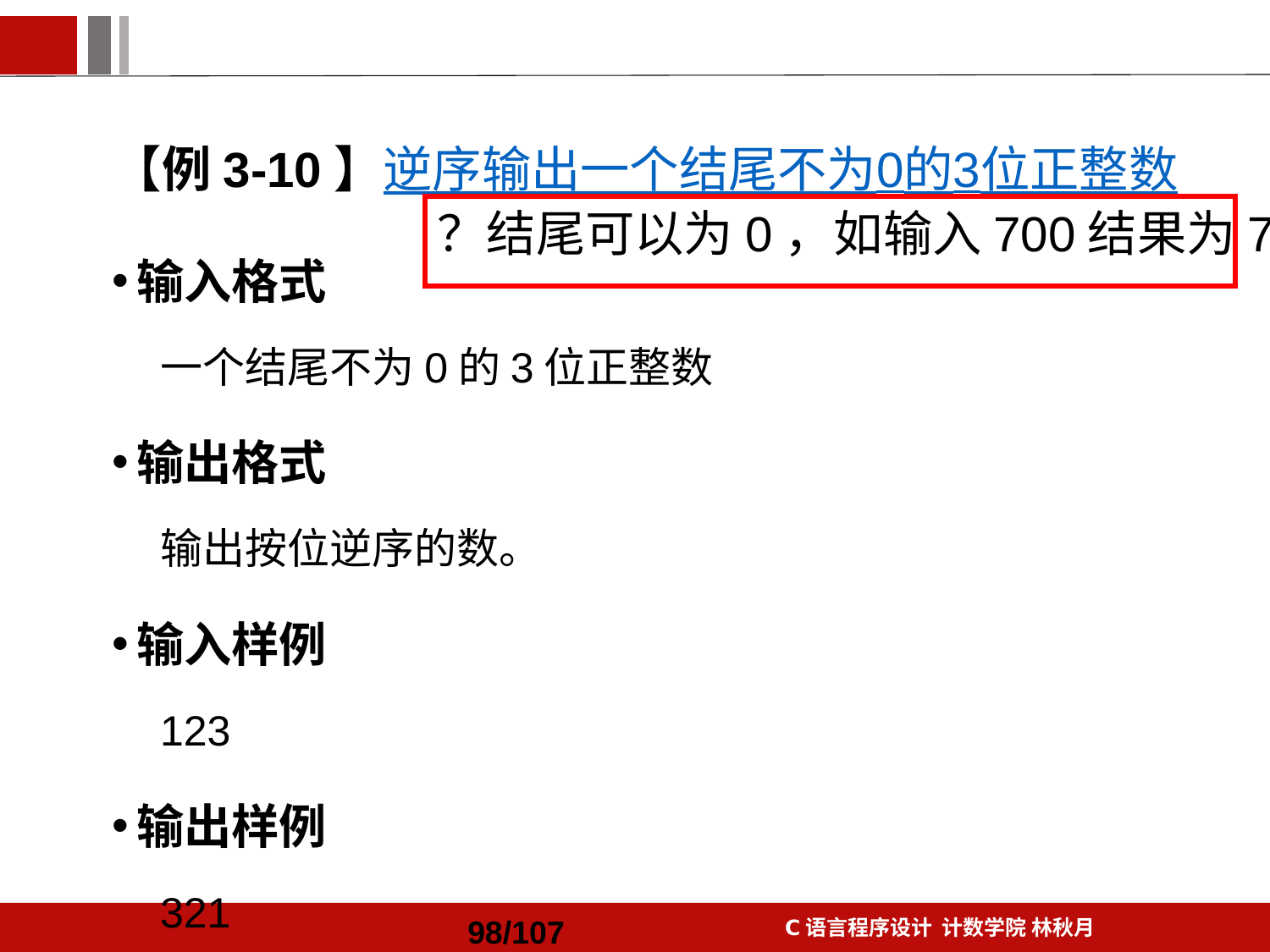

【例3-10】逆序输出一个结尾不为0的3位正整数
输入格式
一个结尾不为0的3位正整数
输出格式
输出按位逆序的数。
输入样例
123
输出样例
321
？结尾可以为0，如输入700结果为7